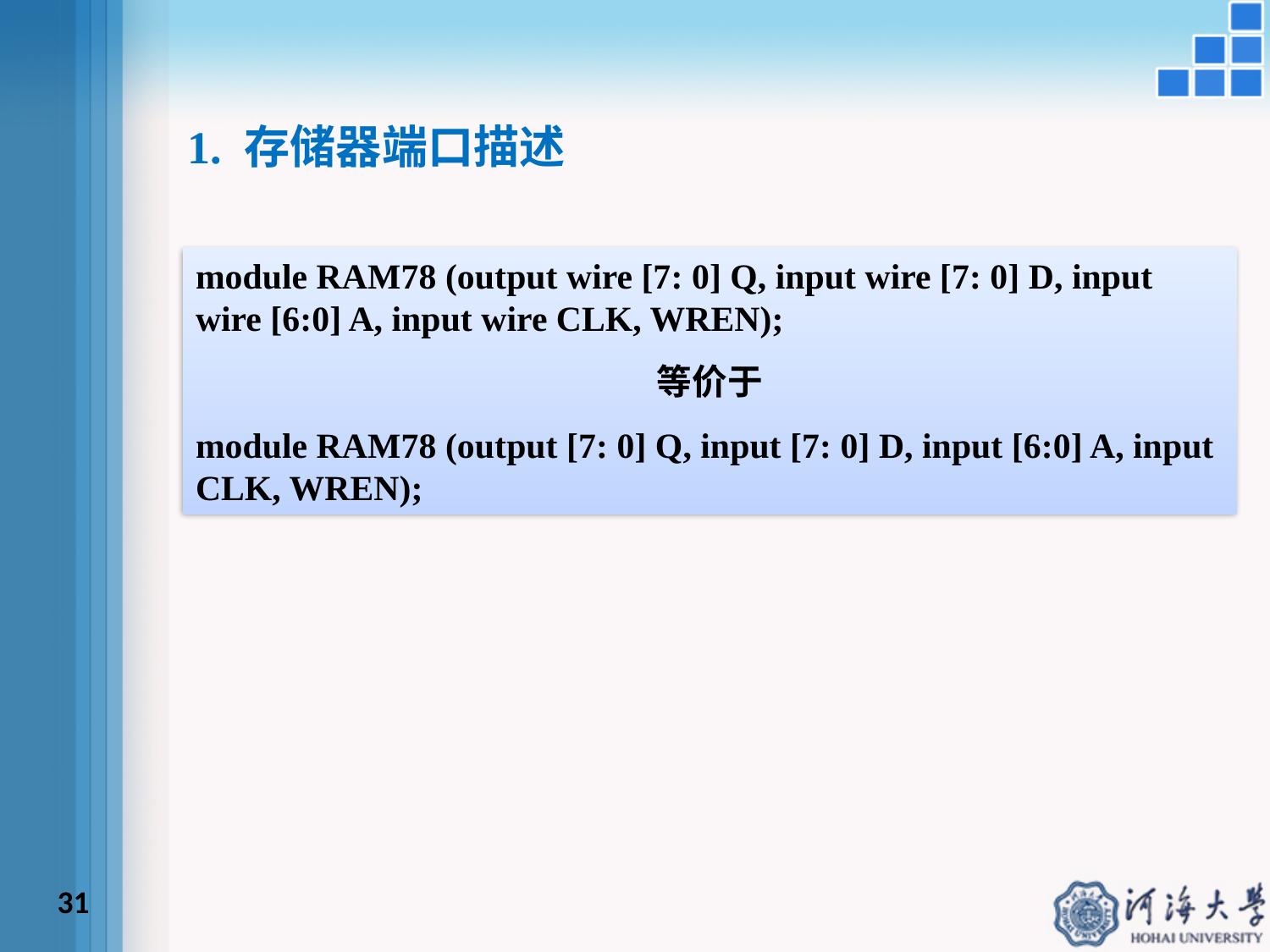

1. 存储器端口描述
module RAM78 (output wire [7: 0] Q, input wire [7: 0] D, input wire [6:0] A, input wire CLK, WREN);
等价于
module RAM78 (output [7: 0] Q, input [7: 0] D, input [6:0] A, input CLK, WREN);
31